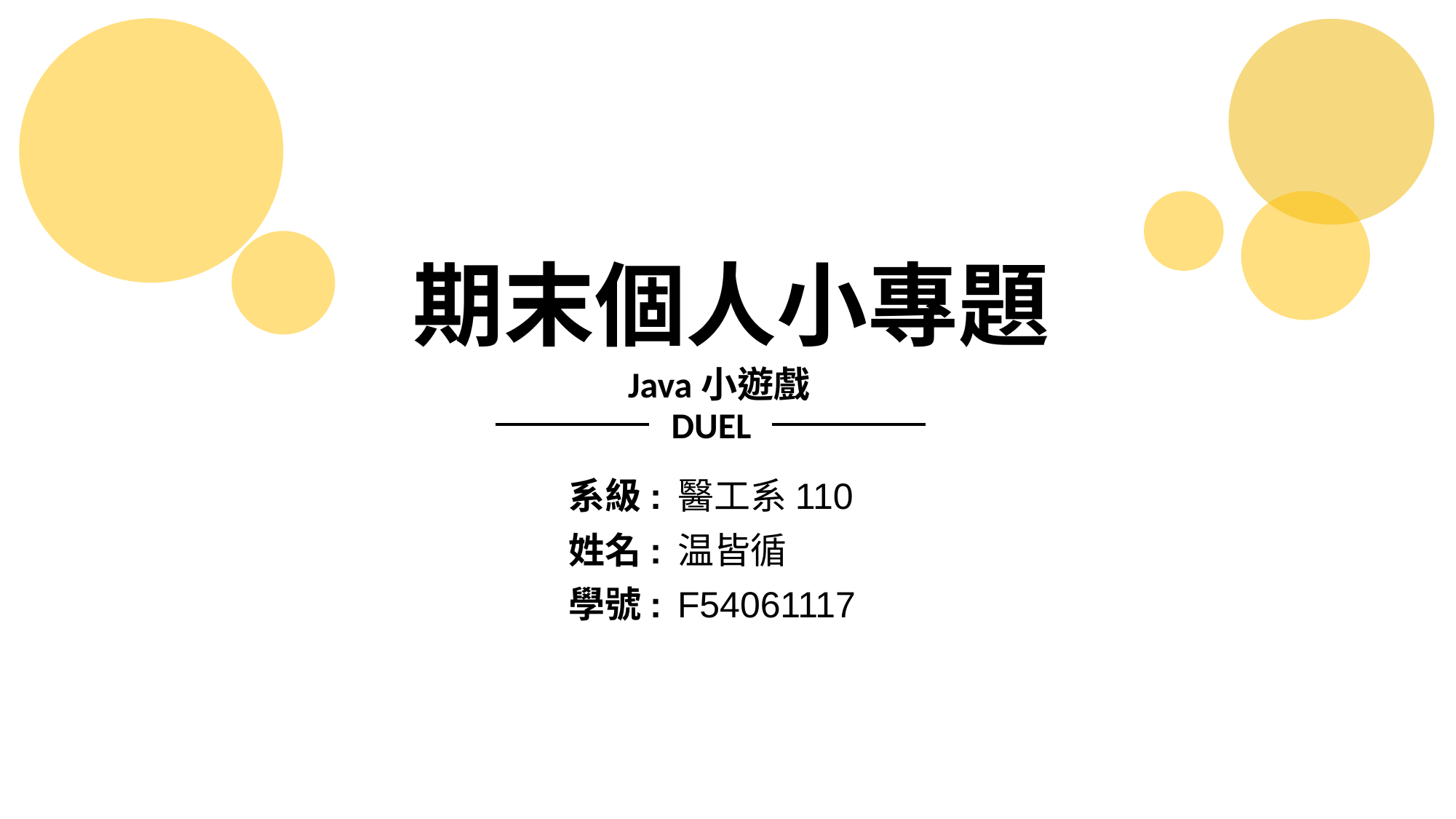

# 期末個人小專題
Java小遊戲
DUEL
系級:	醫工系110
姓名:	温皆循
學號:	F54061117